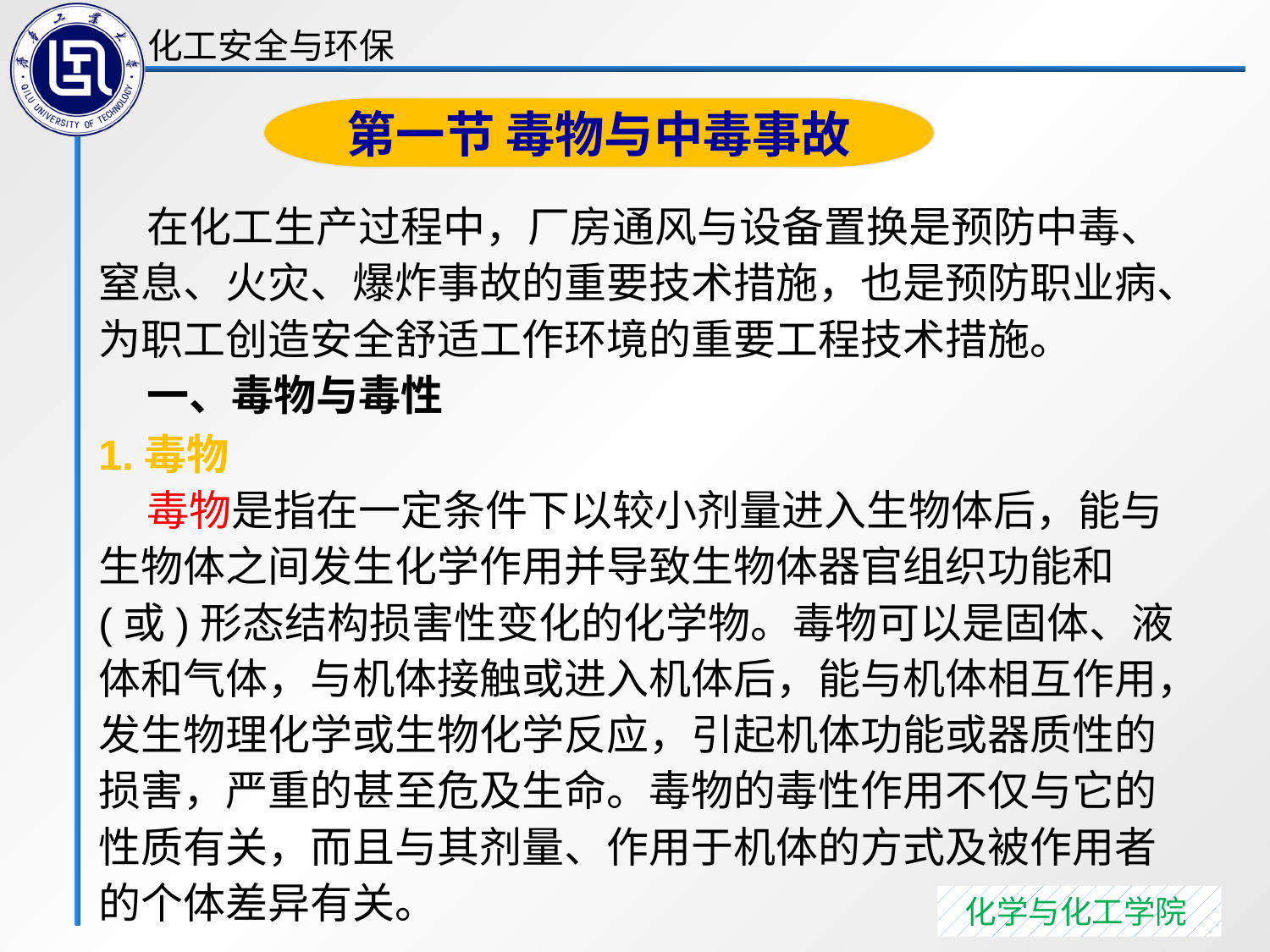

第一节 毒物与中毒事故
    在化工生产过程中，厂房通风与设备置换是预防中毒、窒息、火灾、爆炸事故的重要技术措施，也是预防职业病、为职工创造安全舒适工作环境的重要工程技术措施。
    一、毒物与毒性
1.毒物
    毒物是指在一定条件下以较小剂量进入生物体后，能与生物体之间发生化学作用并导致生物体器官组织功能和(或)形态结构损害性变化的化学物。毒物可以是固体、液体和气体，与机体接触或进入机体后，能与机体相互作用，发生物理化学或生物化学反应，引起机体功能或器质性的损害，严重的甚至危及生命。毒物的毒性作用不仅与它的性质有关，而且与其剂量、作用于机体的方式及被作用者的个体差异有关。